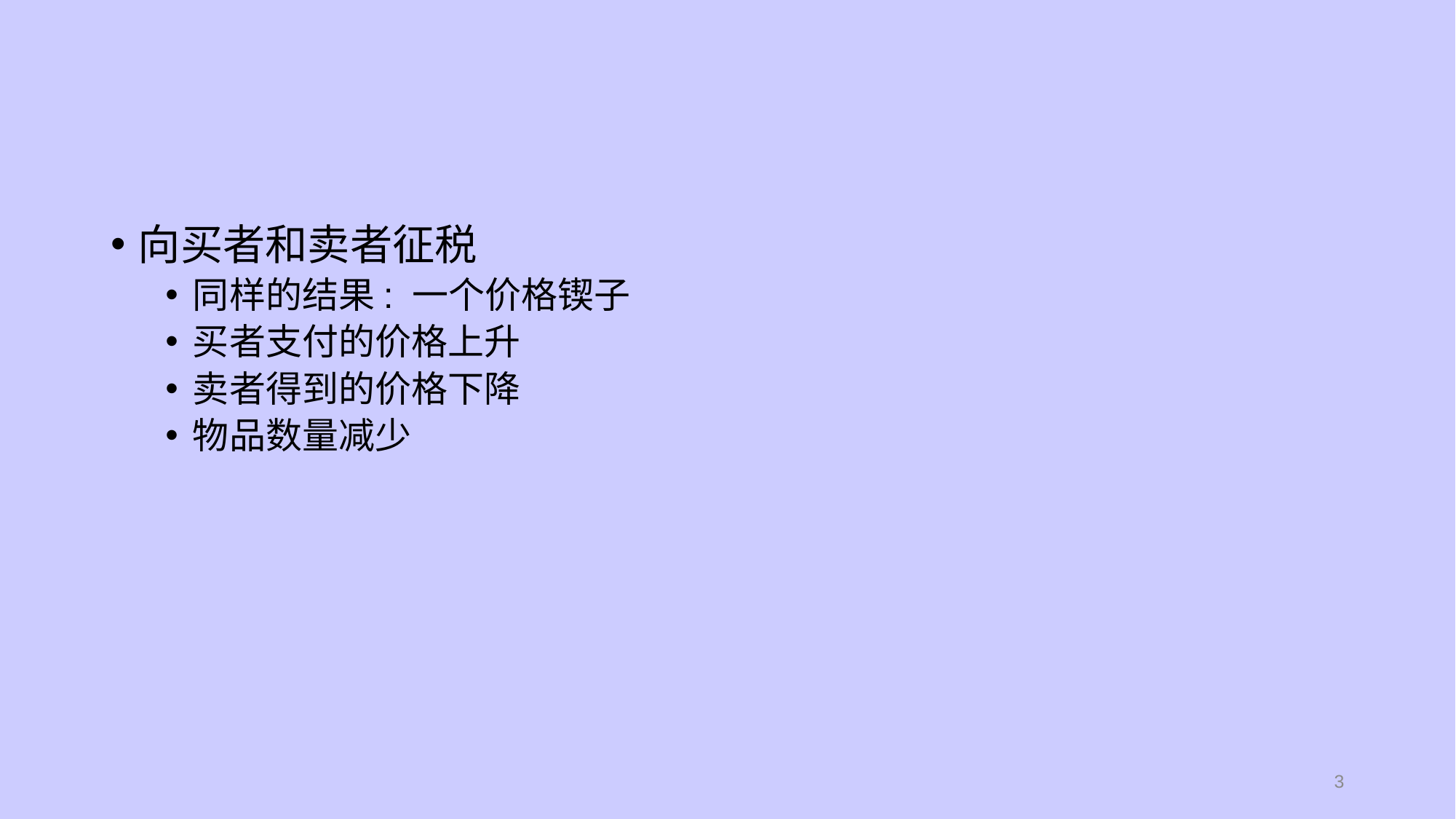

#
向买者和卖者征税
同样的结果: 一个价格锲子
买者支付的价格上升
卖者得到的价格下降
物品数量减少

3